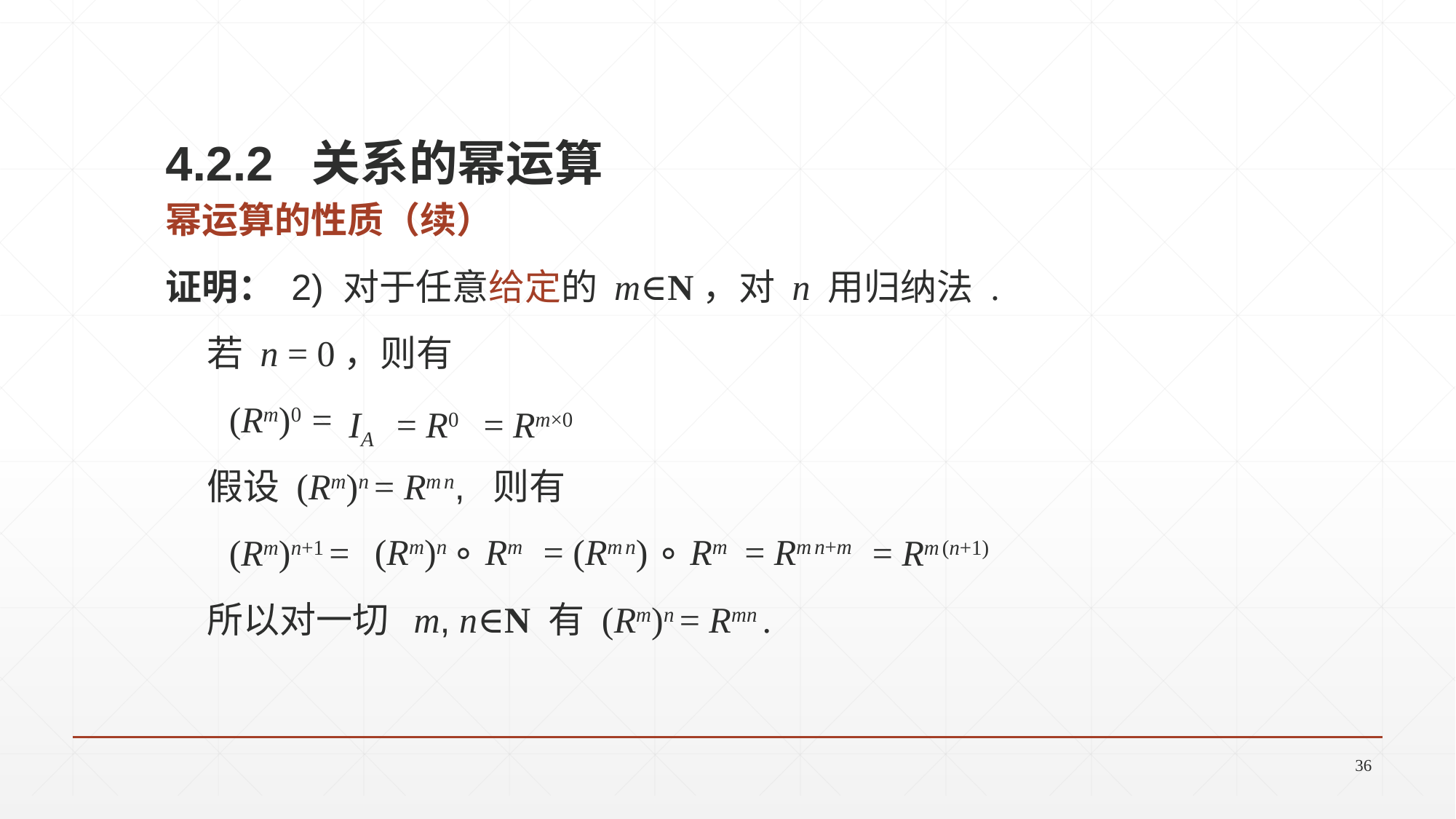

4.2.2  关系的幂运算
幂运算的性质（续）
证明： 2) 对于任意给定的 m∈N，对 n 用归纳法 .
    若 n = 0，则有
       (Rm)0  =
    假设 (Rm)n = Rm n,  则有
       (Rm)n+1 =
    所以对一切  m, n∈N 有 (Rm)n = Rmn .
 = Rm×0
= R0
IA
(Rm)n ∘ Rm
= (Rm n) ∘ Rm
= Rm n+m
= Rm (n+1)
36